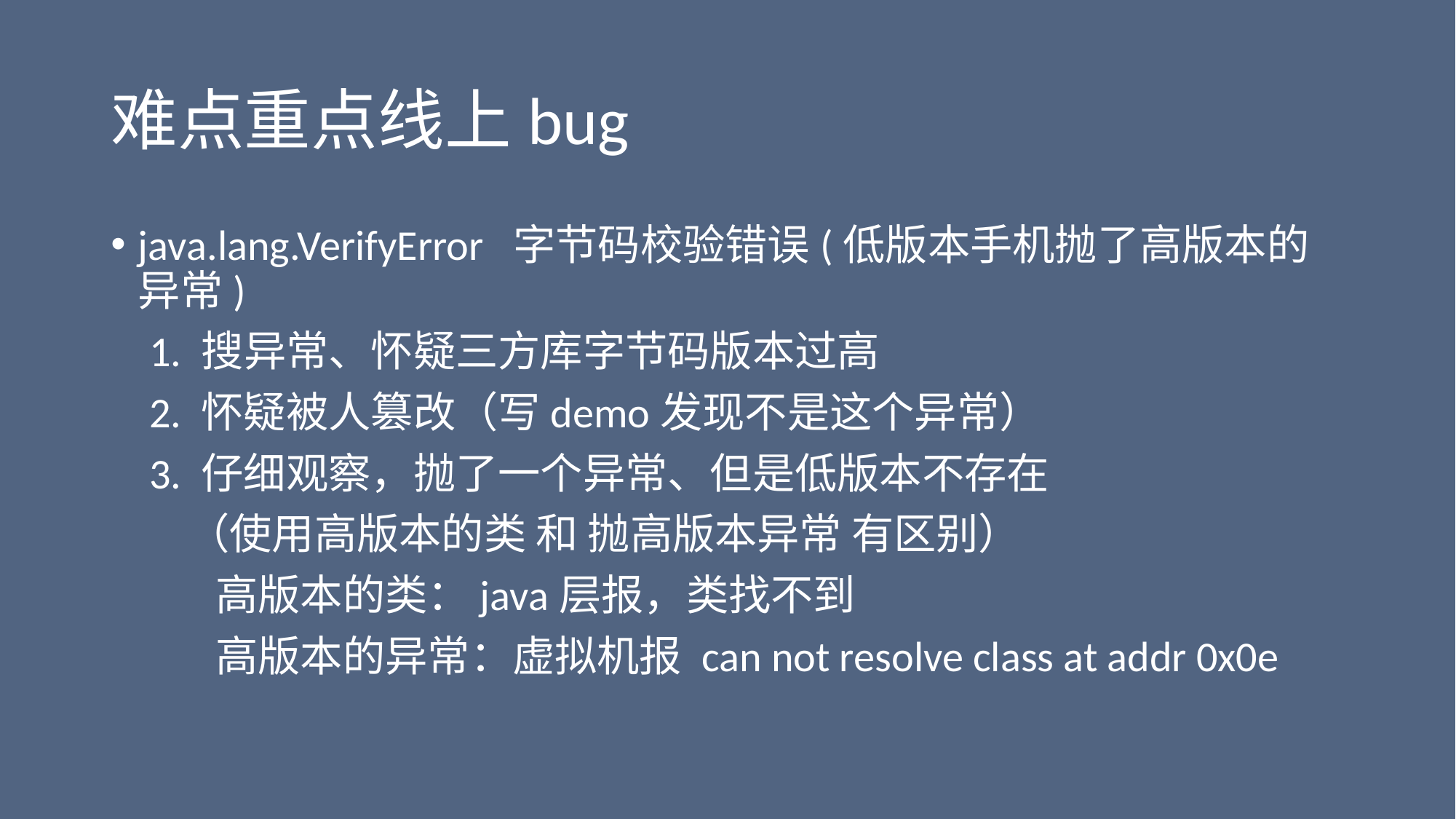

# 难点重点线上bug
java.lang.VerifyError  字节码校验错误(低版本手机抛了高版本的异常)
    1. 搜异常、怀疑三方库字节码版本过高
    2. 怀疑被人篡改（写demo发现不是这个异常）
    3. 仔细观察，抛了一个异常、但是低版本不存在
       （使用高版本的类 和 抛高版本异常 有区别）
          高版本的类：java层报，类找不到
          高版本的异常：虚拟机报 can not resolve class at addr 0x0e